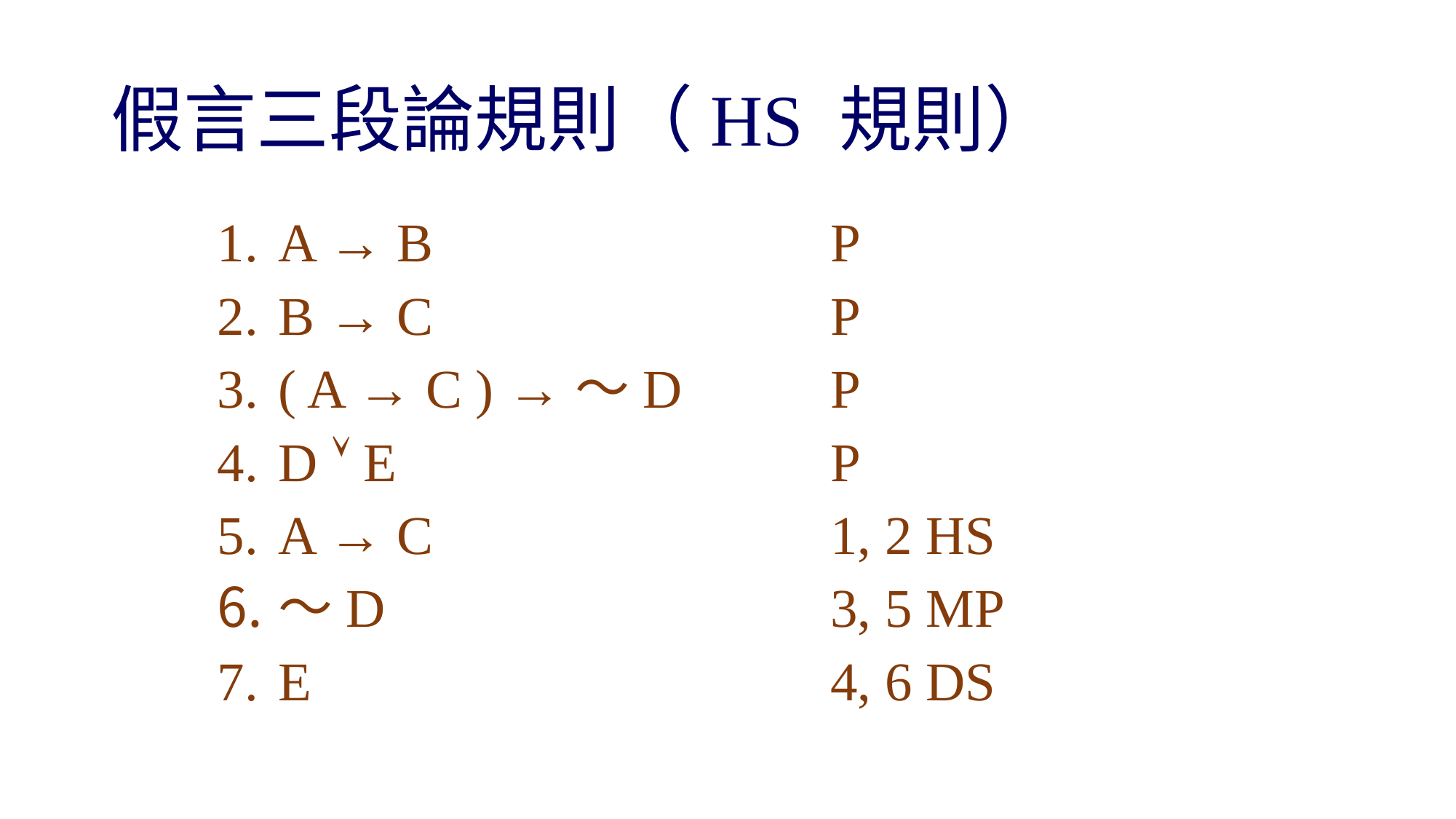

# 假言三段論規則（HS 規則）
A → B
B → C
( A → C ) →～D
D ∨ E
A → C
～D
E
P
P
P
P
1, 2 HS
3, 5 MP
4, 6 DS